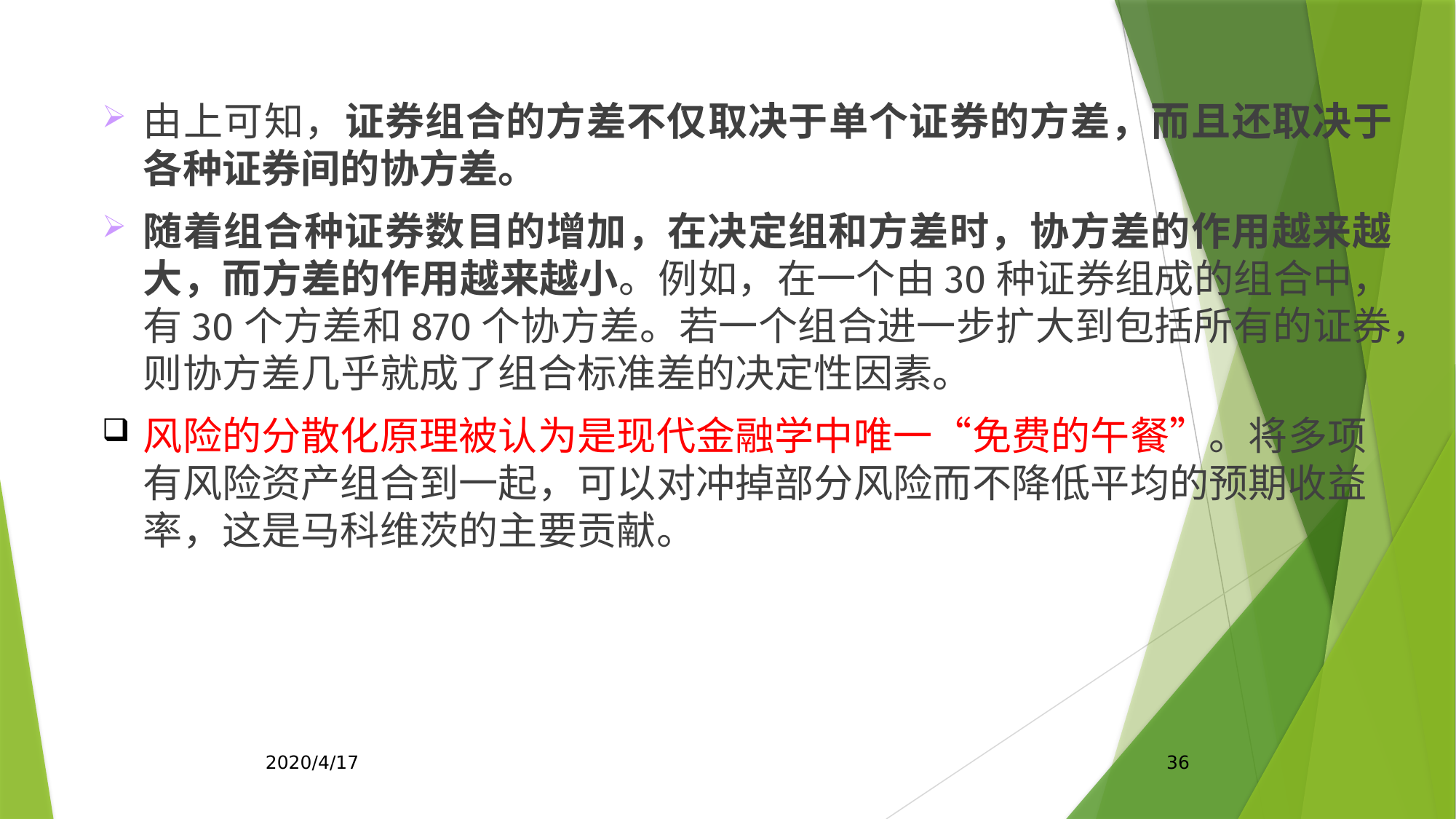

由上可知，证券组合的方差不仅取决于单个证券的方差，而且还取决于各种证券间的协方差。
随着组合种证券数目的增加，在决定组和方差时，协方差的作用越来越大，而方差的作用越来越小。例如，在一个由30种证券组成的组合中，有30个方差和870个协方差。若一个组合进一步扩大到包括所有的证券，则协方差几乎就成了组合标准差的决定性因素。
风险的分散化原理被认为是现代金融学中唯一“免费的午餐”。将多项有风险资产组合到一起，可以对冲掉部分风险而不降低平均的预期收益率，这是马科维茨的主要贡献。
2020/4/17
36